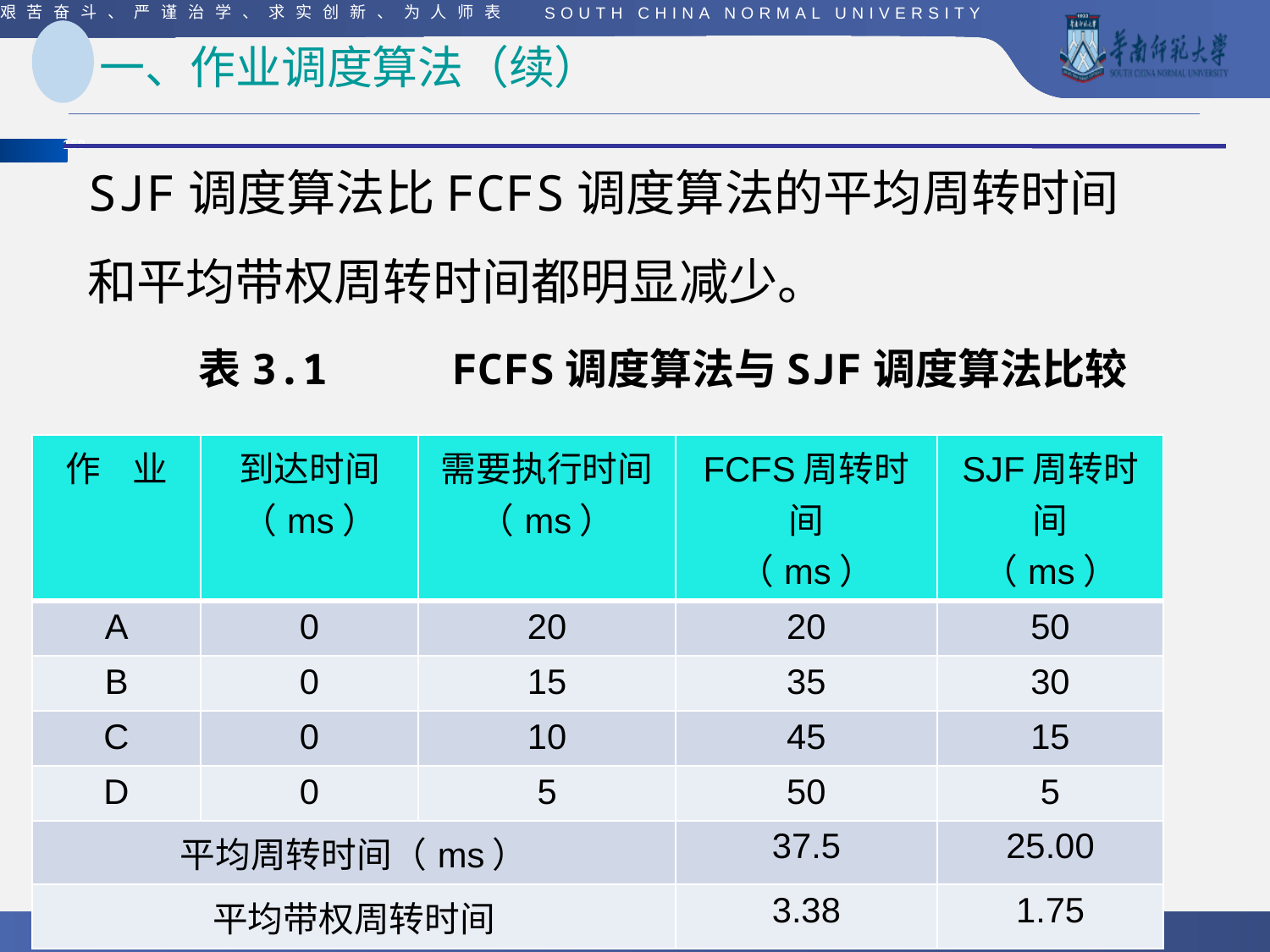

# 一、作业调度算法（续）
SJF调度算法比FCFS调度算法的平均周转时间和平均带权周转时间都明显减少。
表3.1	FCFS调度算法与SJF调度算法比较
| 作 业 | 到达时间 （ms） | 需要执行时间 （ms） | FCFS周转时间 （ms） | SJF周转时间 （ms） |
| --- | --- | --- | --- | --- |
| A | 0 | 20 | 20 | 50 |
| B | 0 | 15 | 35 | 30 |
| C | 0 | 10 | 45 | 15 |
| D | 0 | 5 | 50 | 5 |
| 平均周转时间（ms） |  |  | 37.5 | 25.00 |
| 平均带权周转时间 |  |  | 3.38 | 1.75 |

160